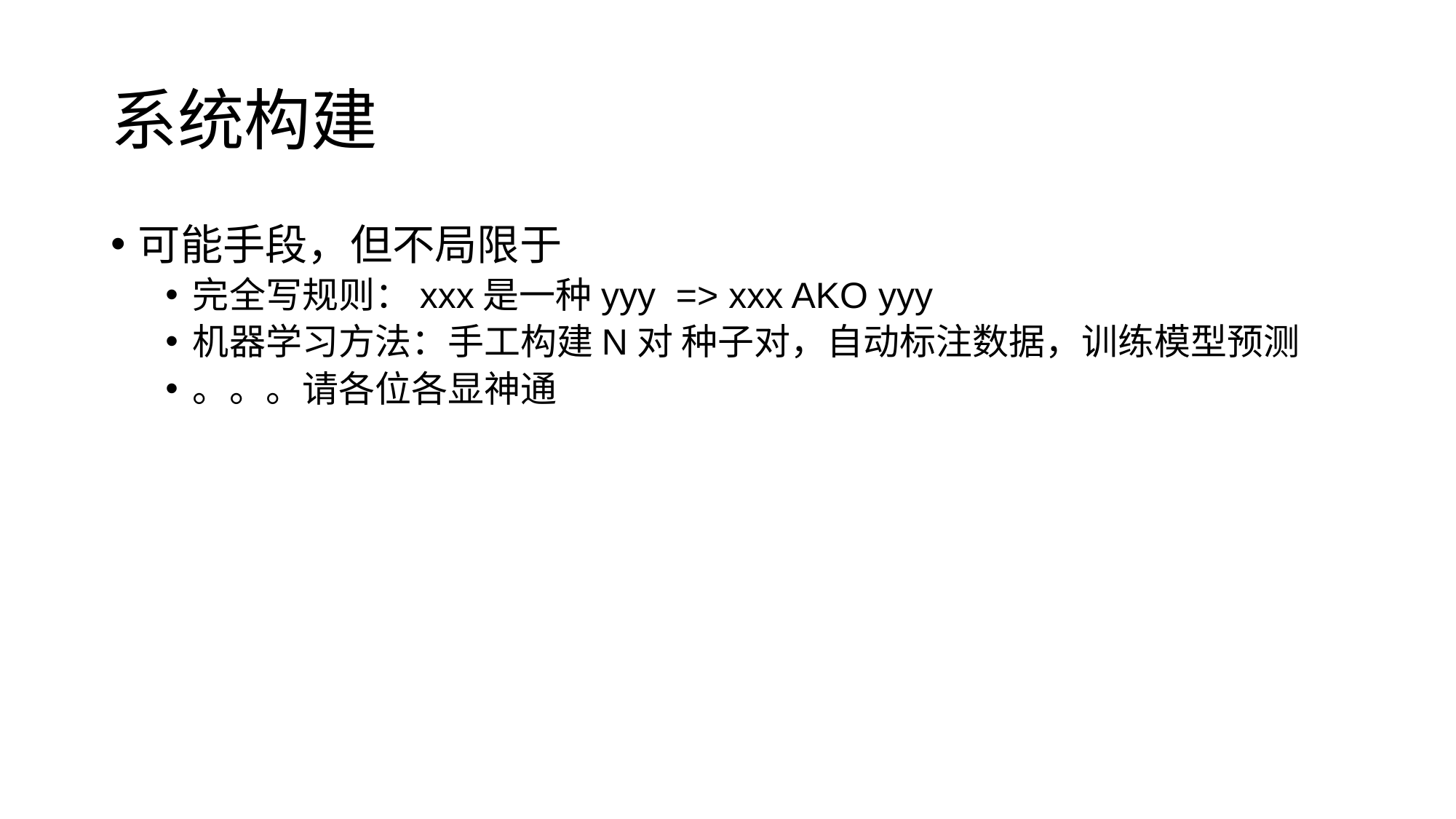

# 系统构建
可能手段，但不局限于
完全写规则：xxx是一种yyy  => xxx AKO yyy
机器学习方法：手工构建N对 种子对，自动标注数据，训练模型预测
。。。请各位各显神通